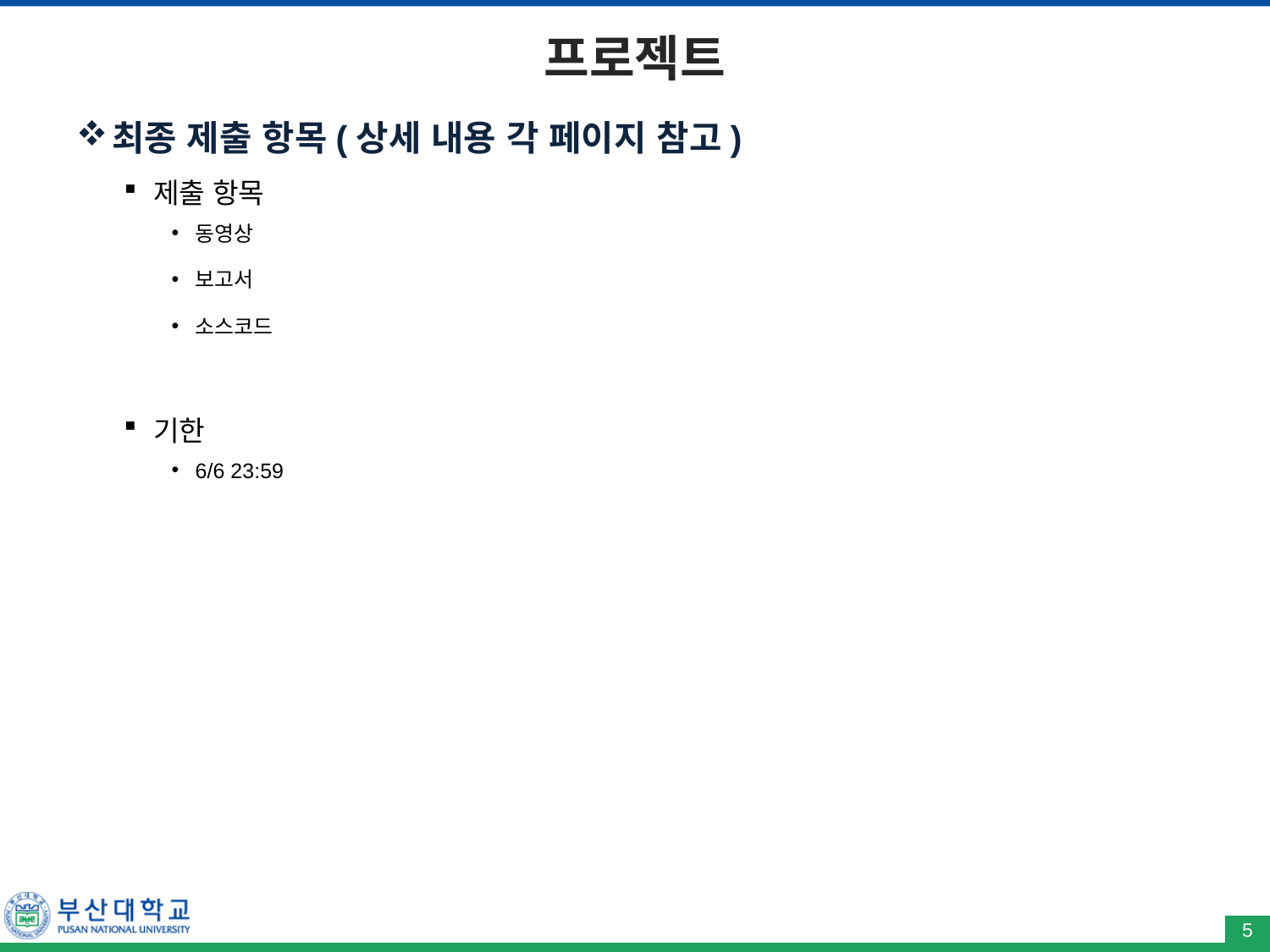

# 프로젝트
최종 제출 항목(상세 내용 각 페이지 참고)
제출 항목
동영상
보고서
소스코드

기한
6/6 23:59

5